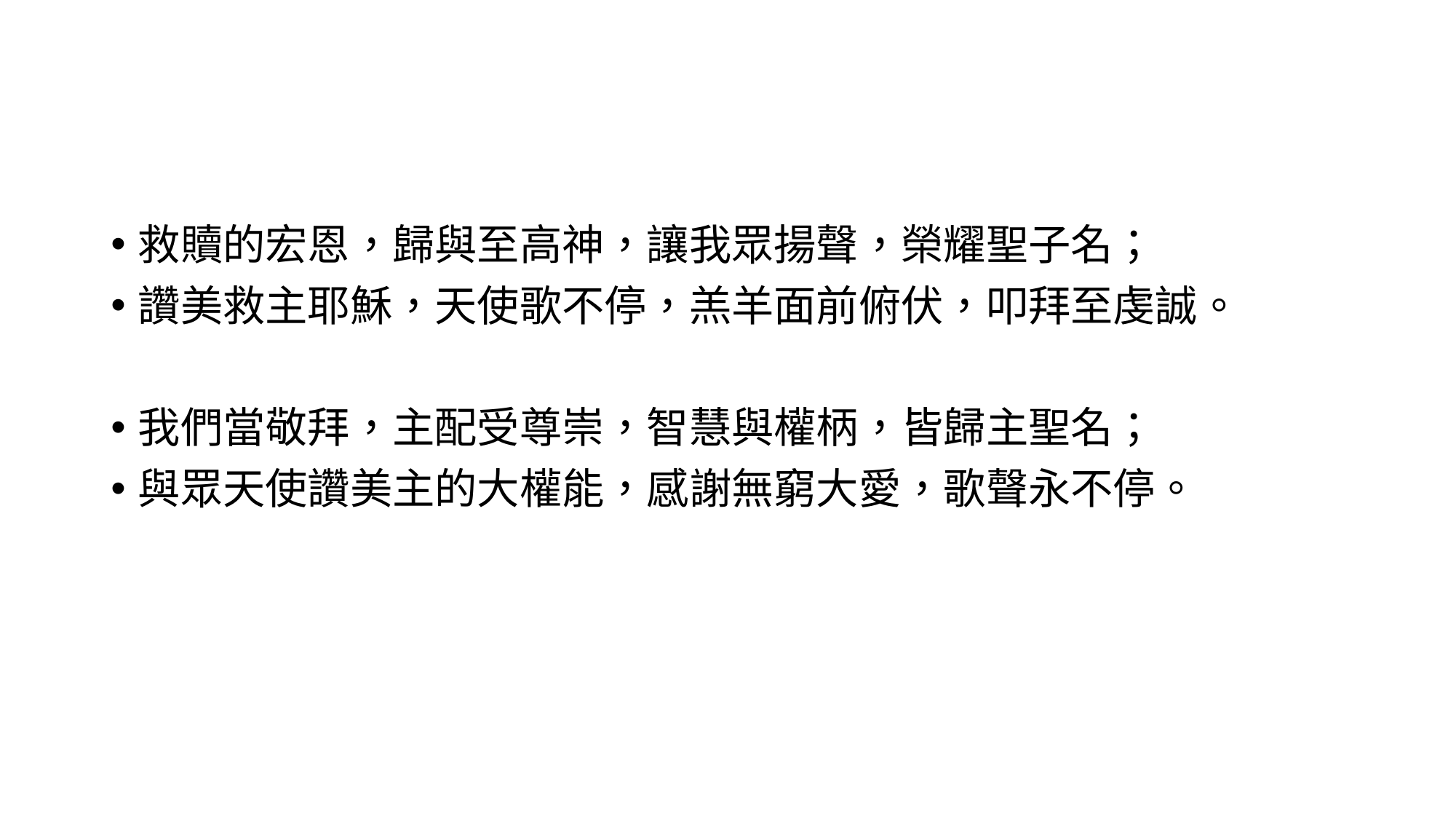

#
救贖的宏恩，歸與至高神，讓我眾揚聲，榮耀聖子名；
讚美救主耶穌，天使歌不停，羔羊面前俯伏，叩拜至虔誠。

我們當敬拜，主配受尊崇，智慧與權柄，皆歸主聖名；
與眾天使讚美主的大權能，感謝無窮大愛，歌聲永不停。